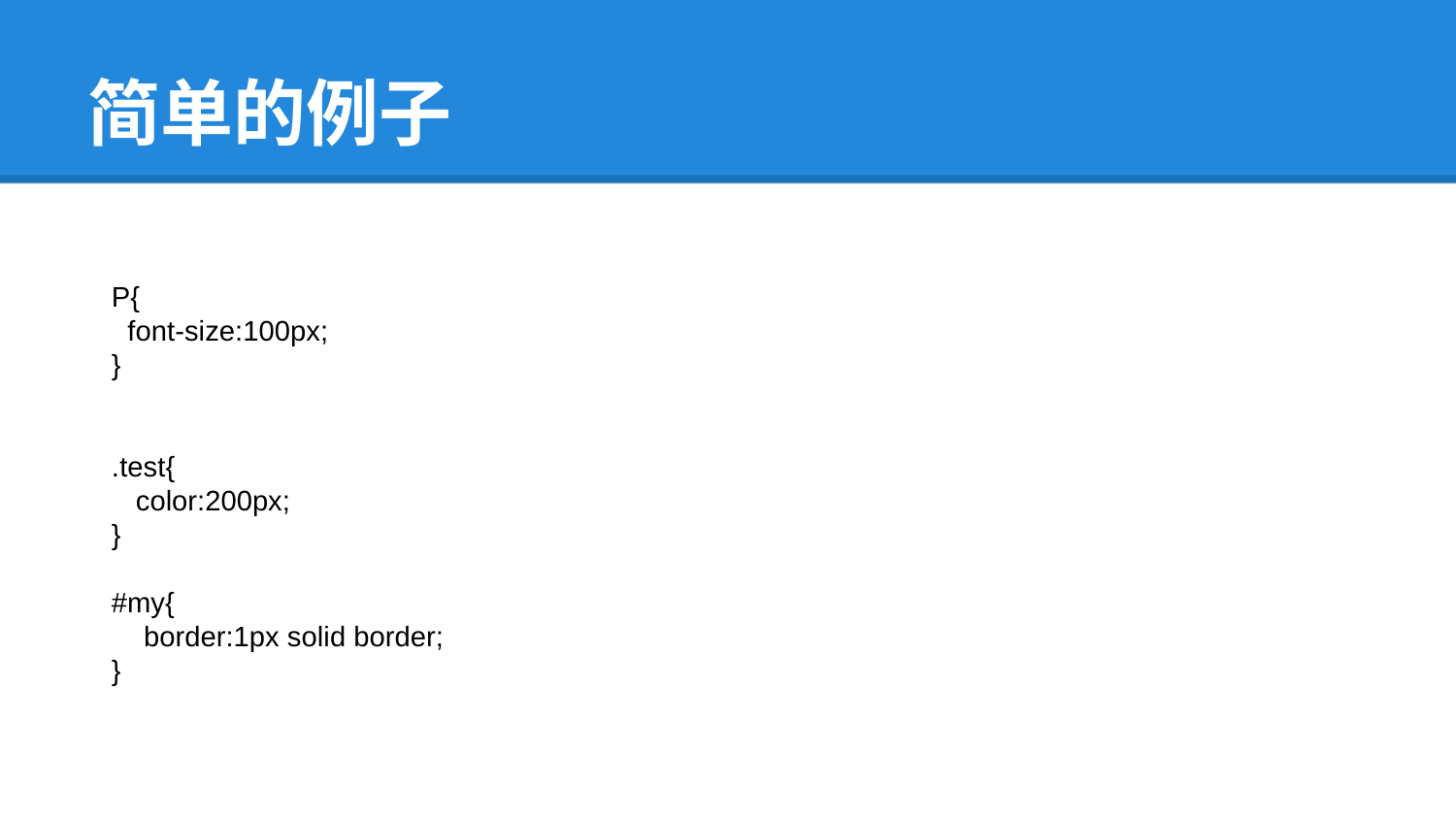

# 简单的例子
P{
  font-size:100px;
}

.test{
   color:200px;
}

#my{
    border:1px solid border;
}